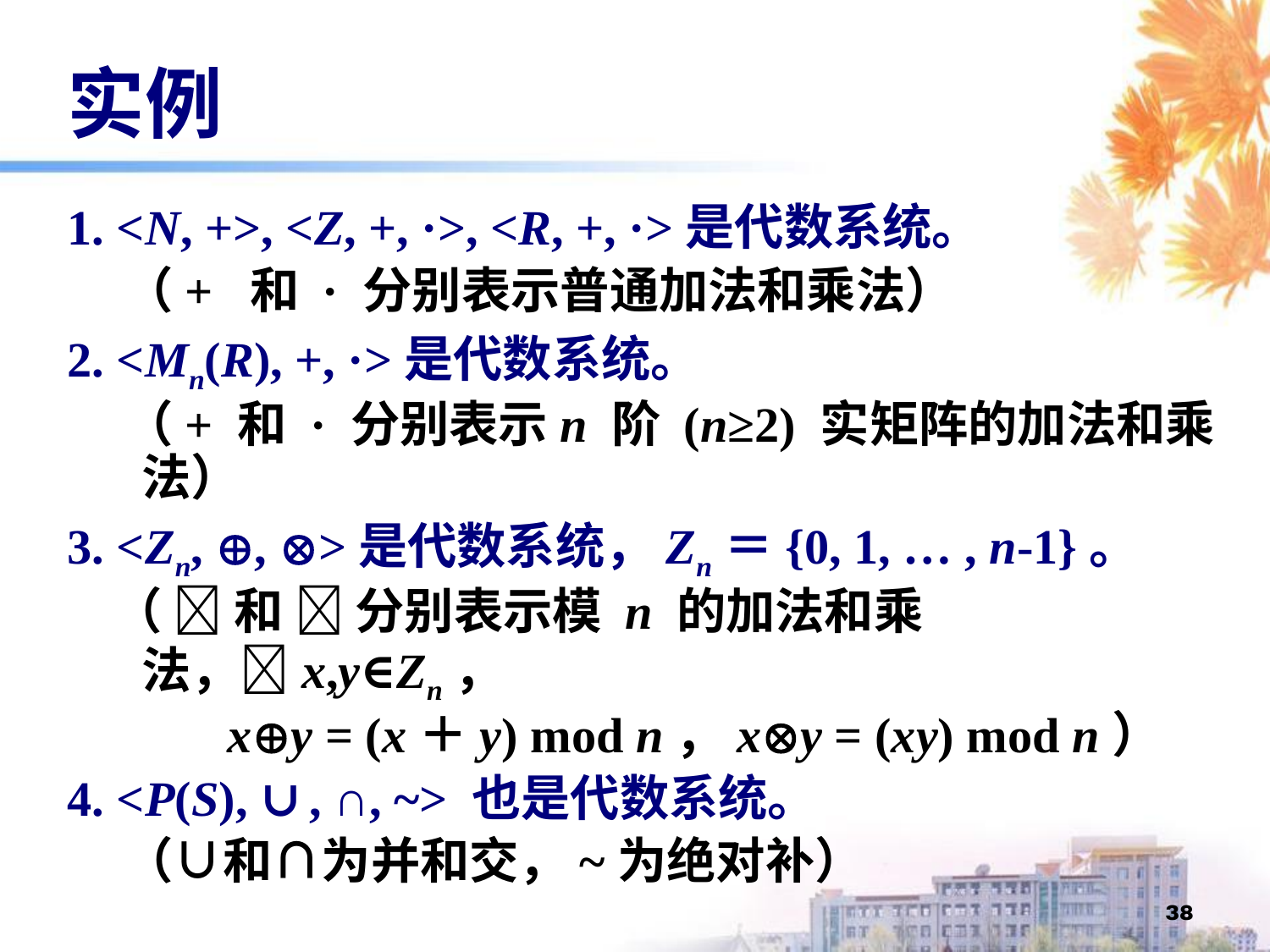

# 实例
1. <N, +>, <Z, +, ·>, <R, +, ·>是代数系统。
    （+  和 · 分别表示普通加法和乘法）
2. <Mn(R), +, ·>是代数系统。
    （+ 和 · 分别表示n 阶 (n≥2) 实矩阵的加法和乘法）
3. <Zn, ⊕, ⊗>是代数系统，Zn＝{0, 1, … , n-1}。
   （ ⊕ 和 ⊗ 分别表示模 n 的加法和乘法，∀x,y∈Zn，
             x⊕y = (x＋y) mod n，x⊗y = (xy) mod n）
4. <P(S), ∪, ∩, ~> 也是代数系统。
    （∪和∩为并和交，~为绝对补）
38